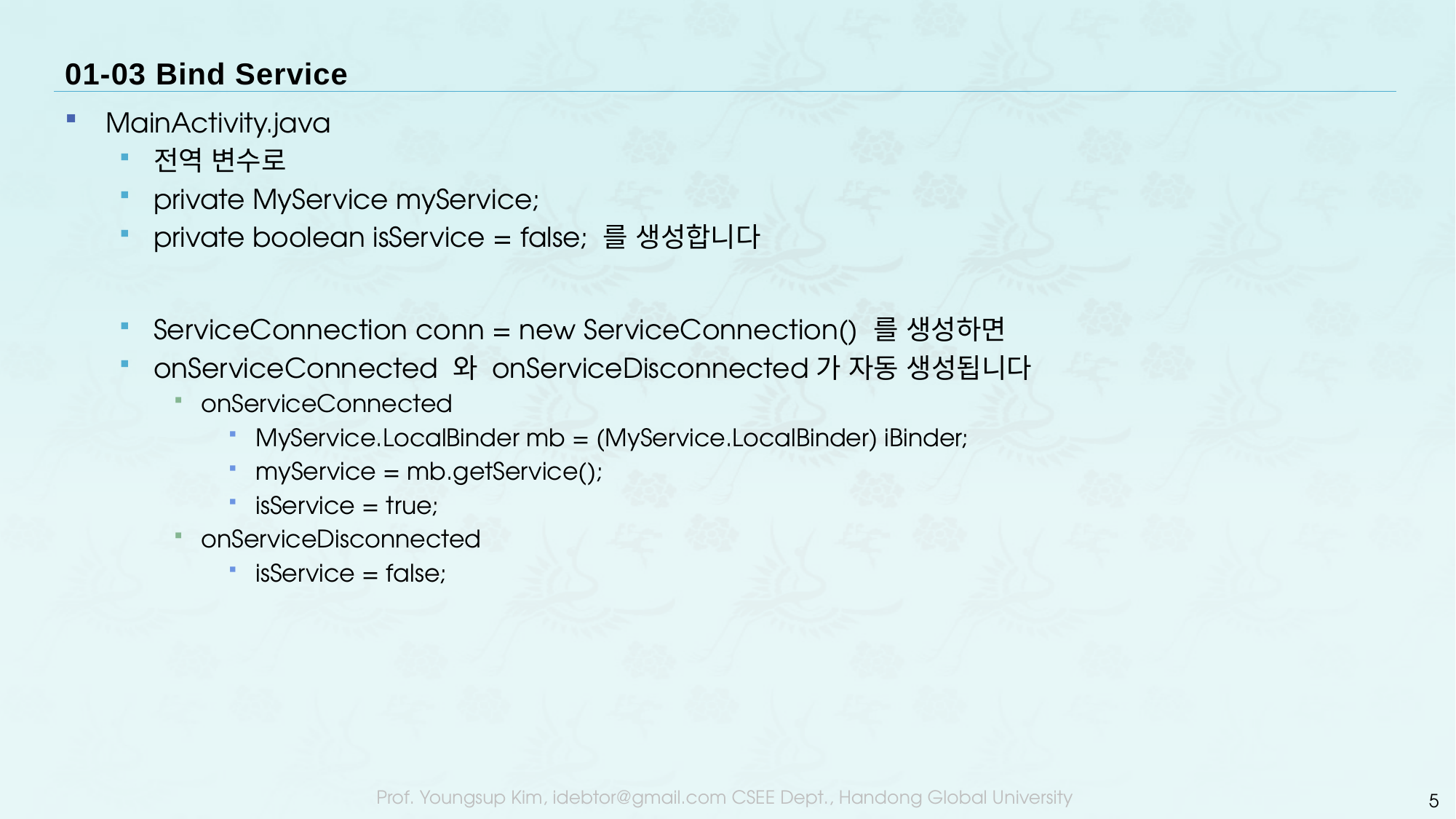

# 01-03 Bind Service
MainActivity.java
전역 변수로
private MyService myService;
private boolean isService = false; 를 생성합니다

ServiceConnection conn = new ServiceConnection() 를 생성하면
onServiceConnected 와 onServiceDisconnected가 자동 생성됩니다
onServiceConnected
MyService.LocalBinder mb = (MyService.LocalBinder) iBinder;
myService = mb.getService();
isService = true;
onServiceDisconnected
isService = false;

5